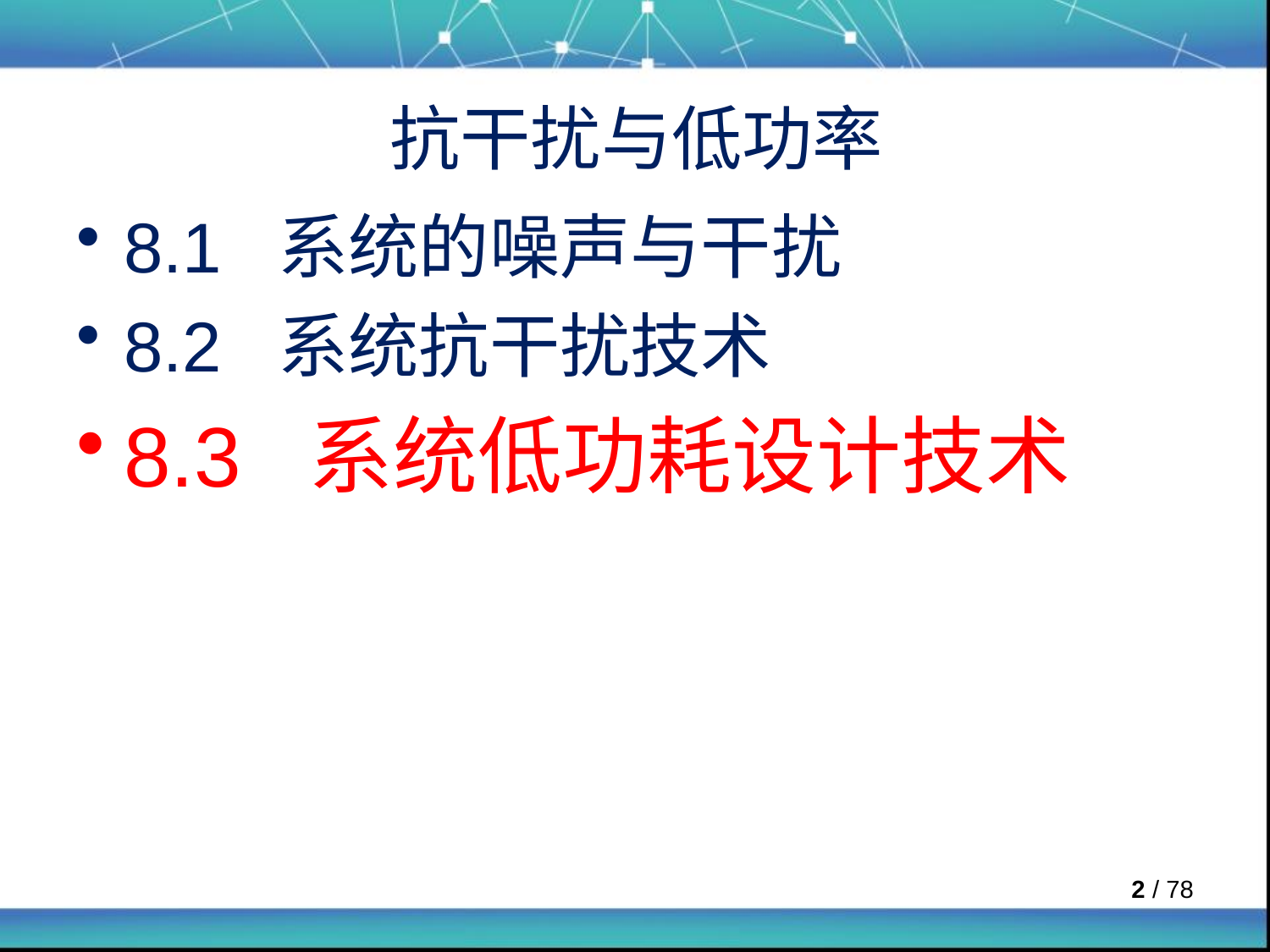

# 抗干扰与低功率
8.1  系统的噪声与干扰
8.2  系统抗干扰技术
8.3  系统低功耗设计技术
2 / 78